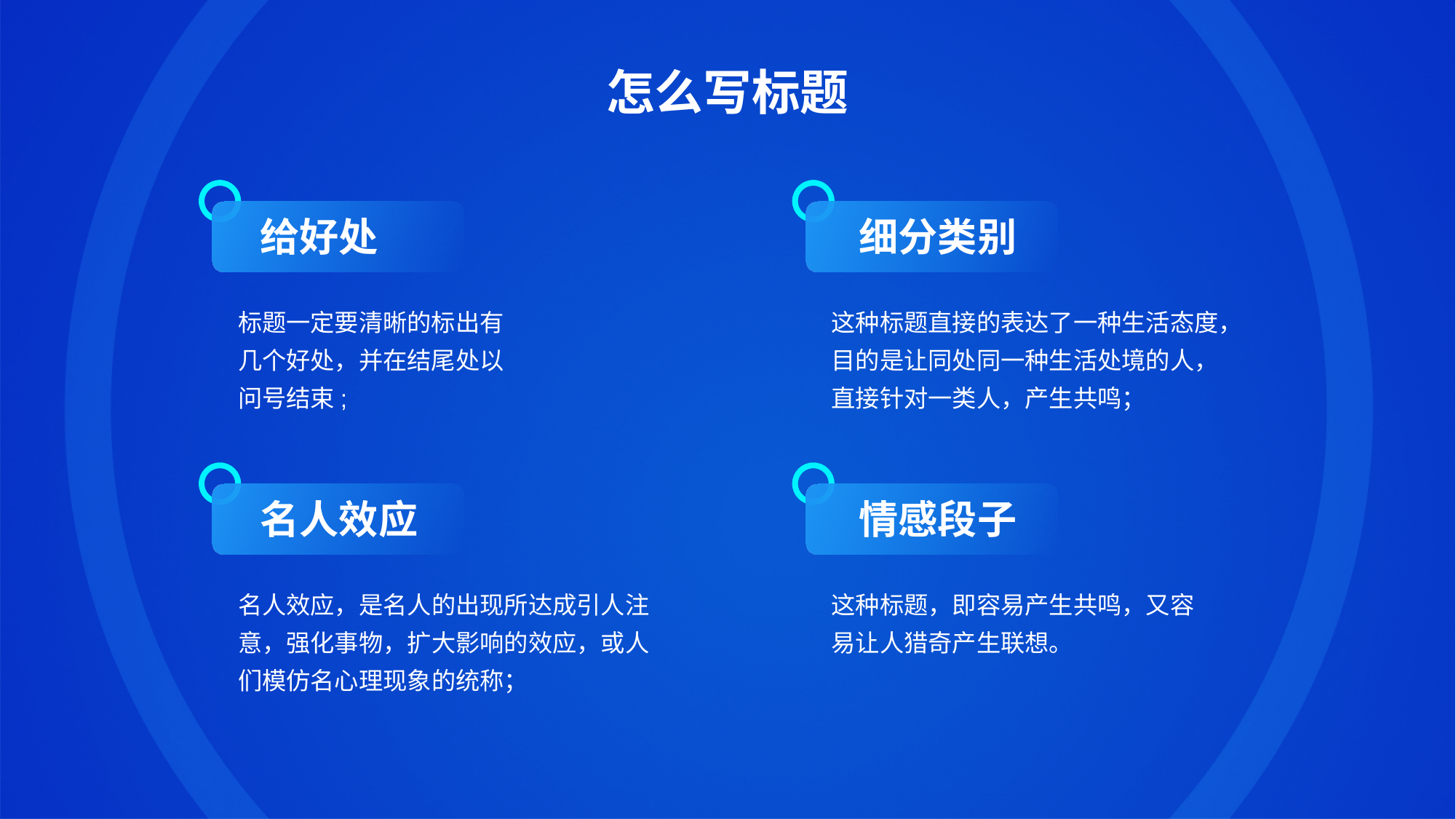

怎么写标题

给好处

细分类别
标题一定要清晰的标出有几个好处，并在结尾处以问号结束;
这种标题直接的表达了一种生活态度，目的是让同处同一种生活处境的人，直接针对一类人，产生共鸣；

名人效应

情感段子
名人效应，是名人的出现所达成引人注意，强化事物，扩大影响的效应，或人们模仿名心理现象的统称；
这种标题，即容易产生共鸣，又容易让人猎奇产生联想。